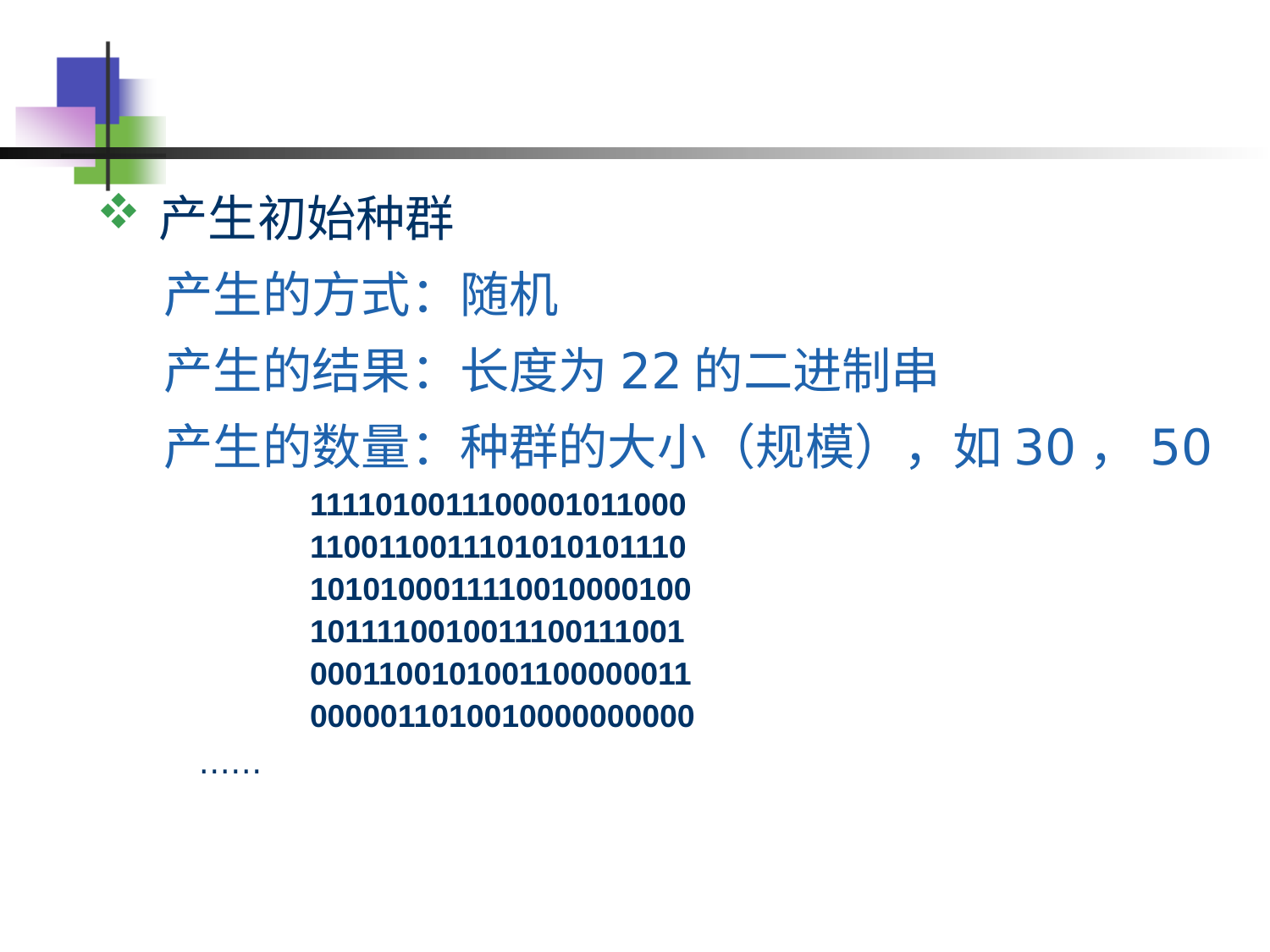

产生初始种群
     产生的方式：随机
     产生的结果：长度为22的二进制串
     产生的数量：种群的大小（规模），如30，50
          1111010011100001011000
          1100110011101010101110
          1010100011110010000100
          1011110010011100111001
          0001100101001100000011
          0000011010010000000000
          ……